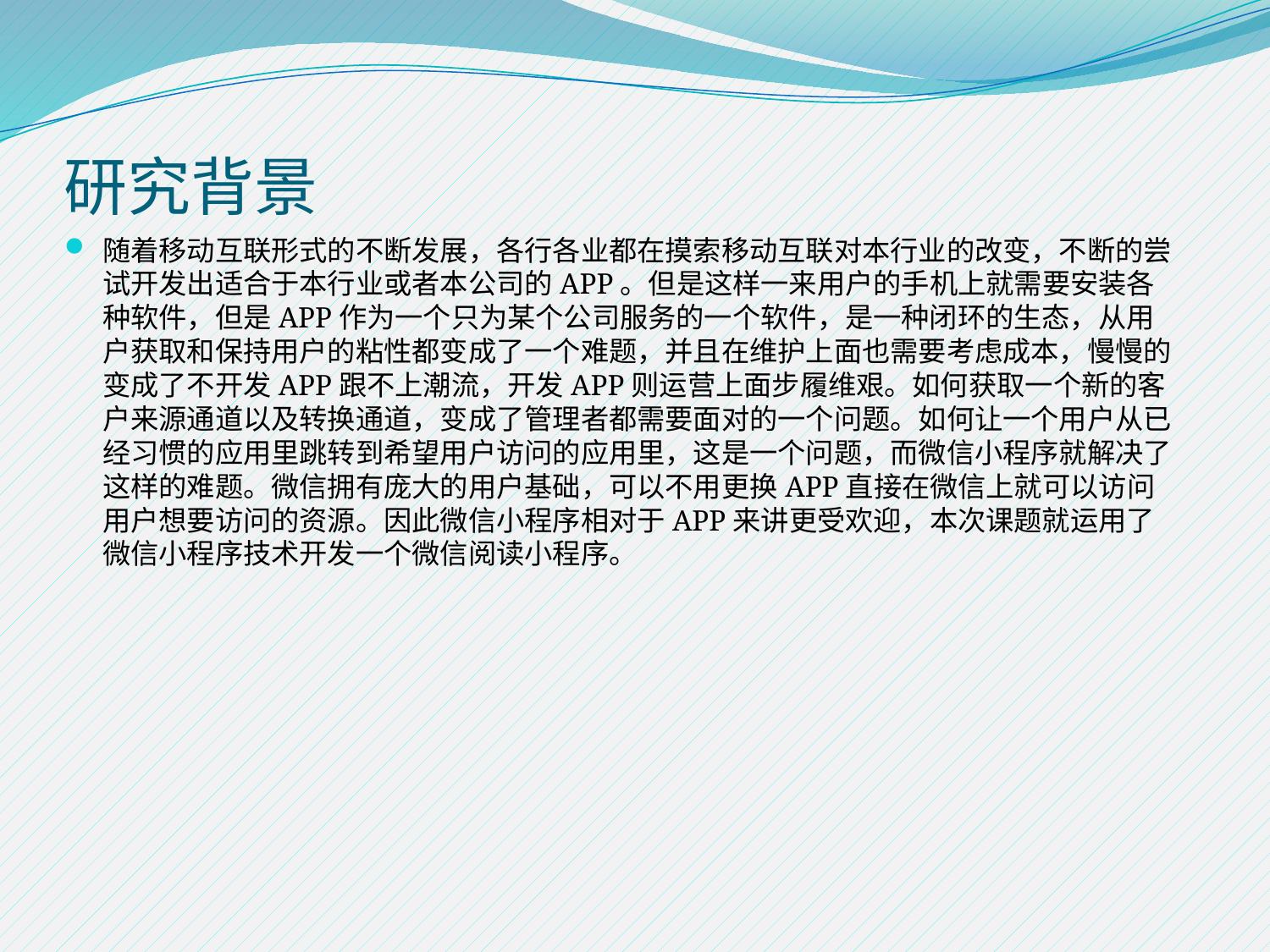

# 研究背景
随着移动互联形式的不断发展，各行各业都在摸索移动互联对本行业的改变，不断的尝试开发出适合于本行业或者本公司的APP。但是这样一来用户的手机上就需要安装各种软件，但是APP作为一个只为某个公司服务的一个软件，是一种闭环的生态，从用户获取和保持用户的粘性都变成了一个难题，并且在维护上面也需要考虑成本，慢慢的变成了不开发APP跟不上潮流，开发APP则运营上面步履维艰。如何获取一个新的客户来源通道以及转换通道，变成了管理者都需要面对的一个问题。如何让一个用户从已经习惯的应用里跳转到希望用户访问的应用里，这是一个问题，而微信小程序就解决了这样的难题。微信拥有庞大的用户基础，可以不用更换APP直接在微信上就可以访问用户想要访问的资源。因此微信小程序相对于APP来讲更受欢迎，本次课题就运用了微信小程序技术开发一个微信阅读小程序。